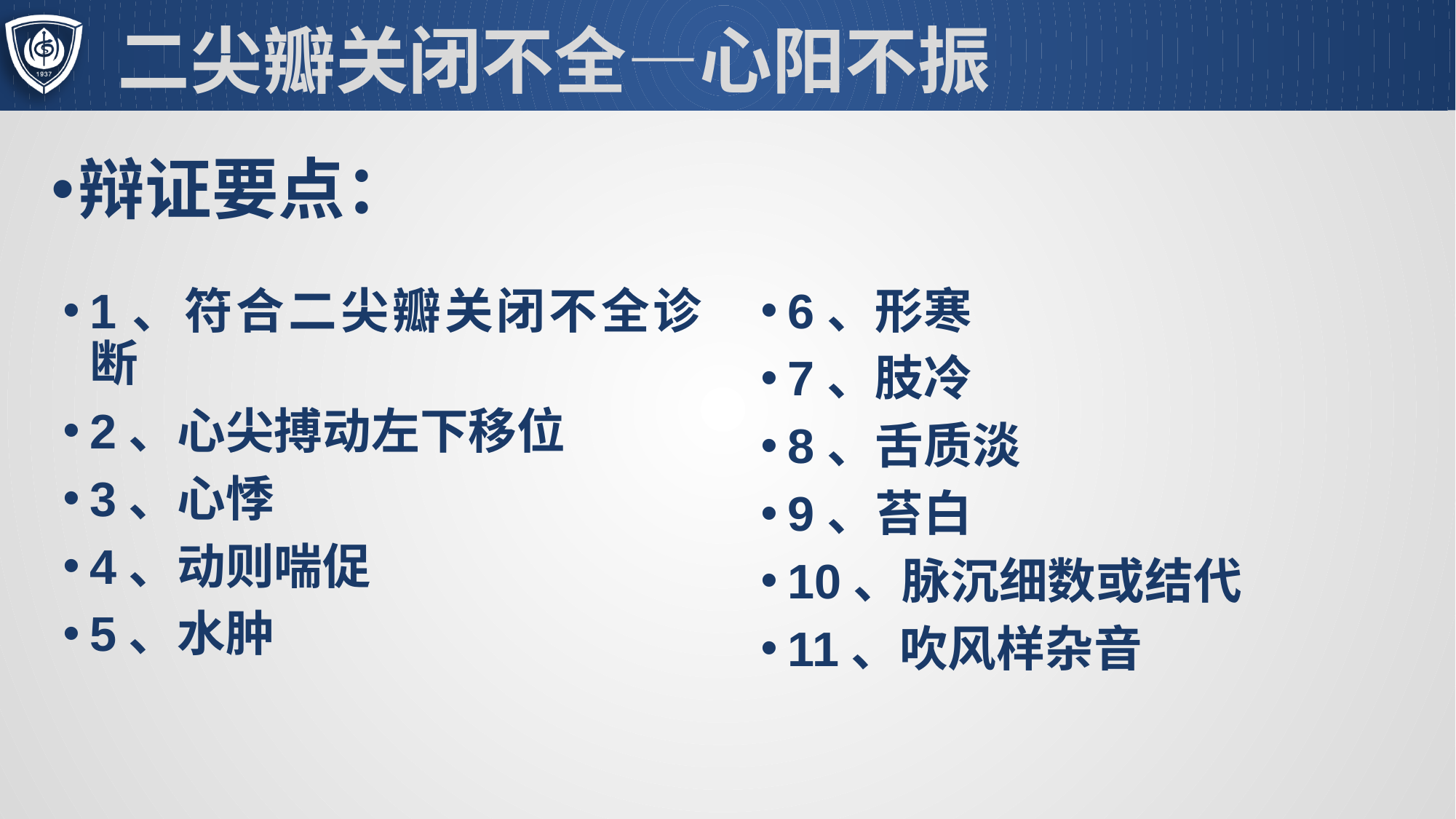

# 二尖瓣关闭不全—心阳不振
辩证要点：

6、形寒
7、肢冷
8、舌质淡
9、苔白
10、脉沉细数或结代
11、吹风样杂音
1、符合二尖瓣关闭不全诊断
2、心尖搏动左下移位
3、心悸
4、动则喘促
5、水肿